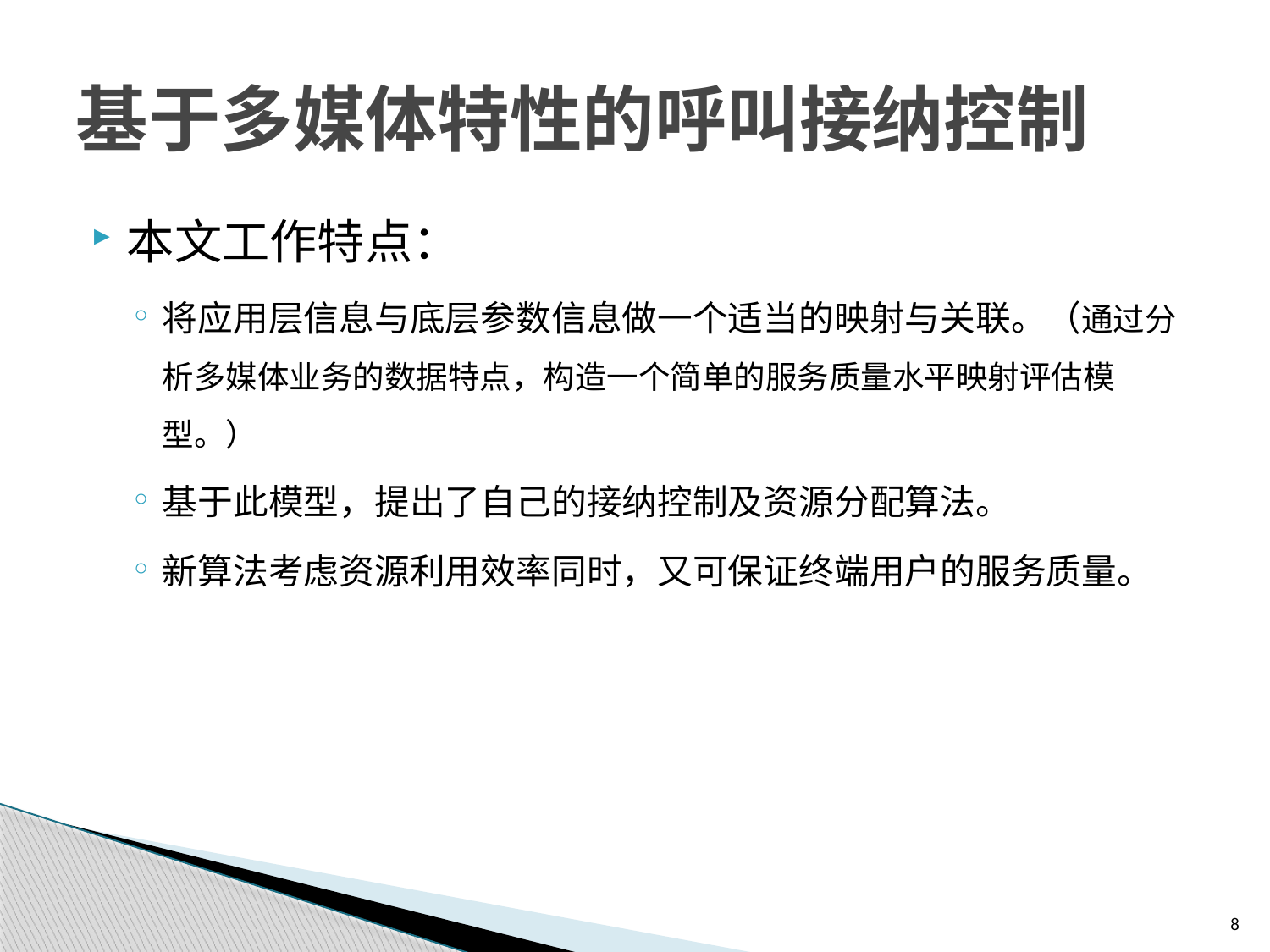

# 基于多媒体特性的呼叫接纳控制
本文工作特点：
将应用层信息与底层参数信息做一个适当的映射与关联。（通过分析多媒体业务的数据特点，构造一个简单的服务质量水平映射评估模型。）
基于此模型，提出了自己的接纳控制及资源分配算法。
新算法考虑资源利用效率同时，又可保证终端用户的服务质量。

8